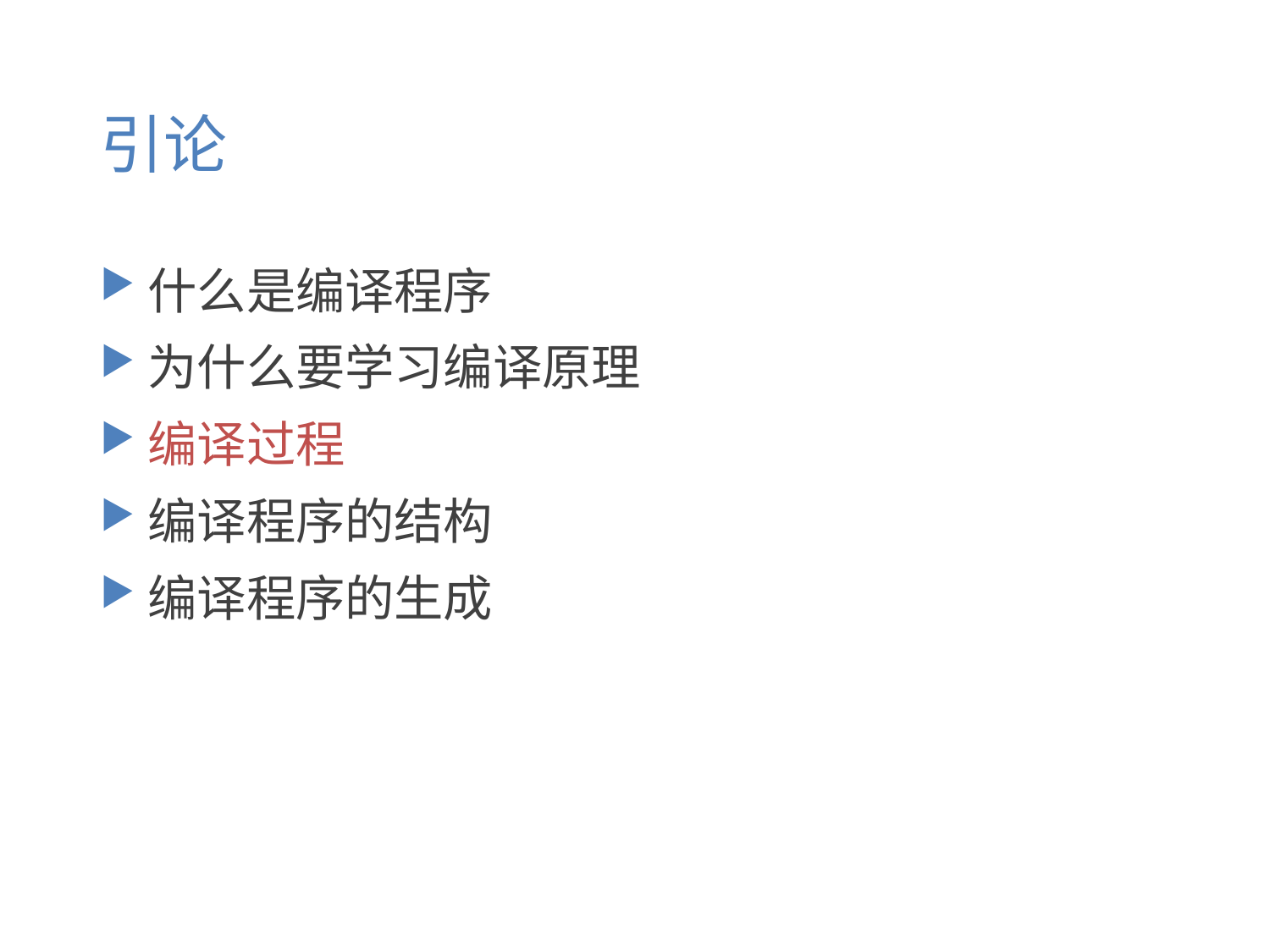

# 引论
什么是编译程序
为什么要学习编译原理
编译过程
编译程序的结构
编译程序的生成